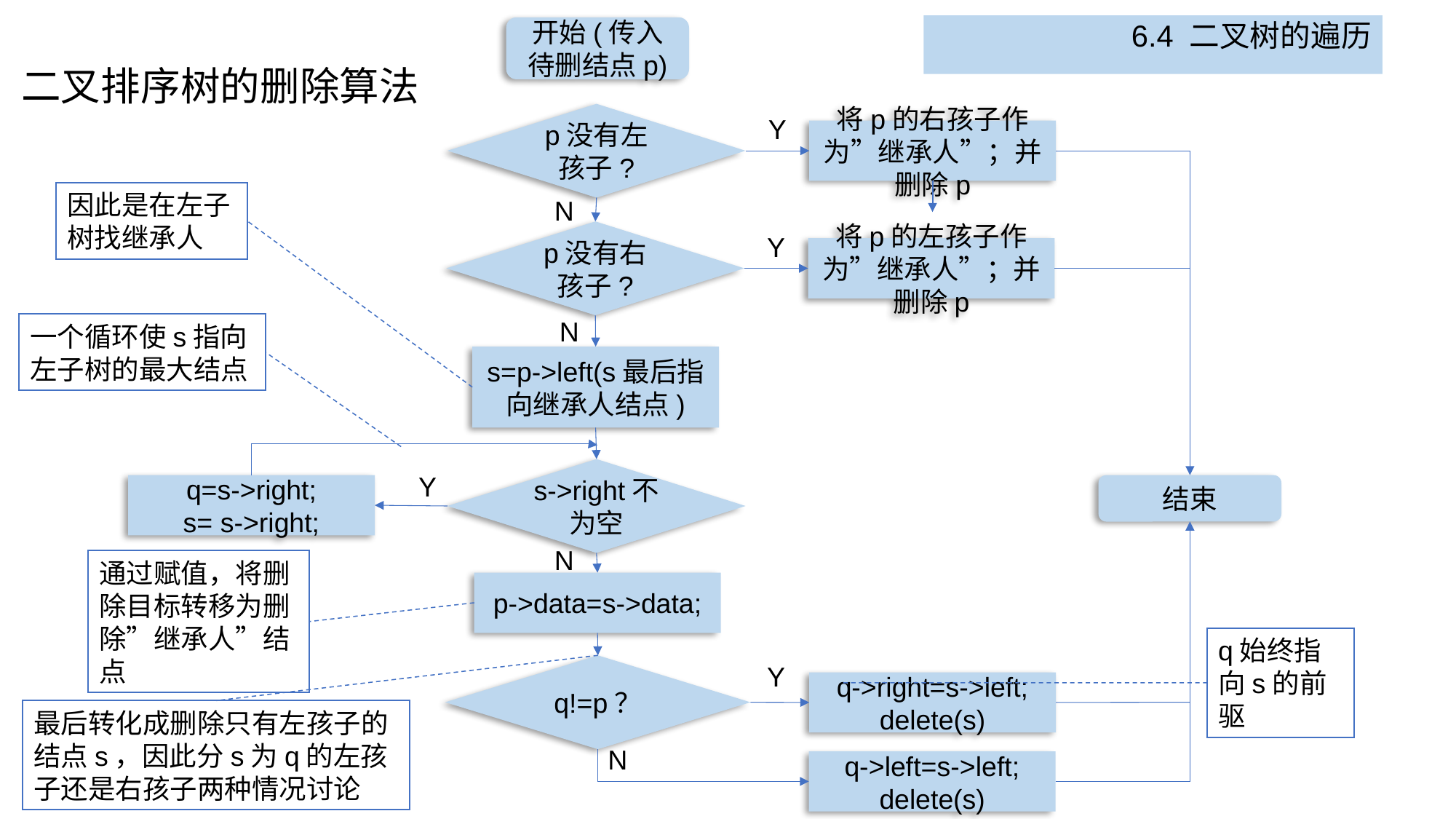

6.4 二叉树的遍历
开始(传入待删结点p)
# 二叉排序树的删除算法
p没有左孩子?
Y
将p的右孩子作为”继承人”；并删除p
因此是在左子树找继承人
N
p没有右孩子?
Y
将p的左孩子作为”继承人”；并删除p
N
一个循环使s指向左子树的最大结点
s=p->left(s最后指向继承人结点)
s->right不为空
Y
q=s->right;
s= s->right;
结束
N
通过赋值，将删除目标转移为删除”继承人”结点
p->data=s->data;
q始终指向s的前驱
Y
q!=p？
q->right=s->left;
delete(s)
最后转化成删除只有左孩子的结点s，因此分s为q的左孩子还是右孩子两种情况讨论
N
q->left=s->left;
delete(s)